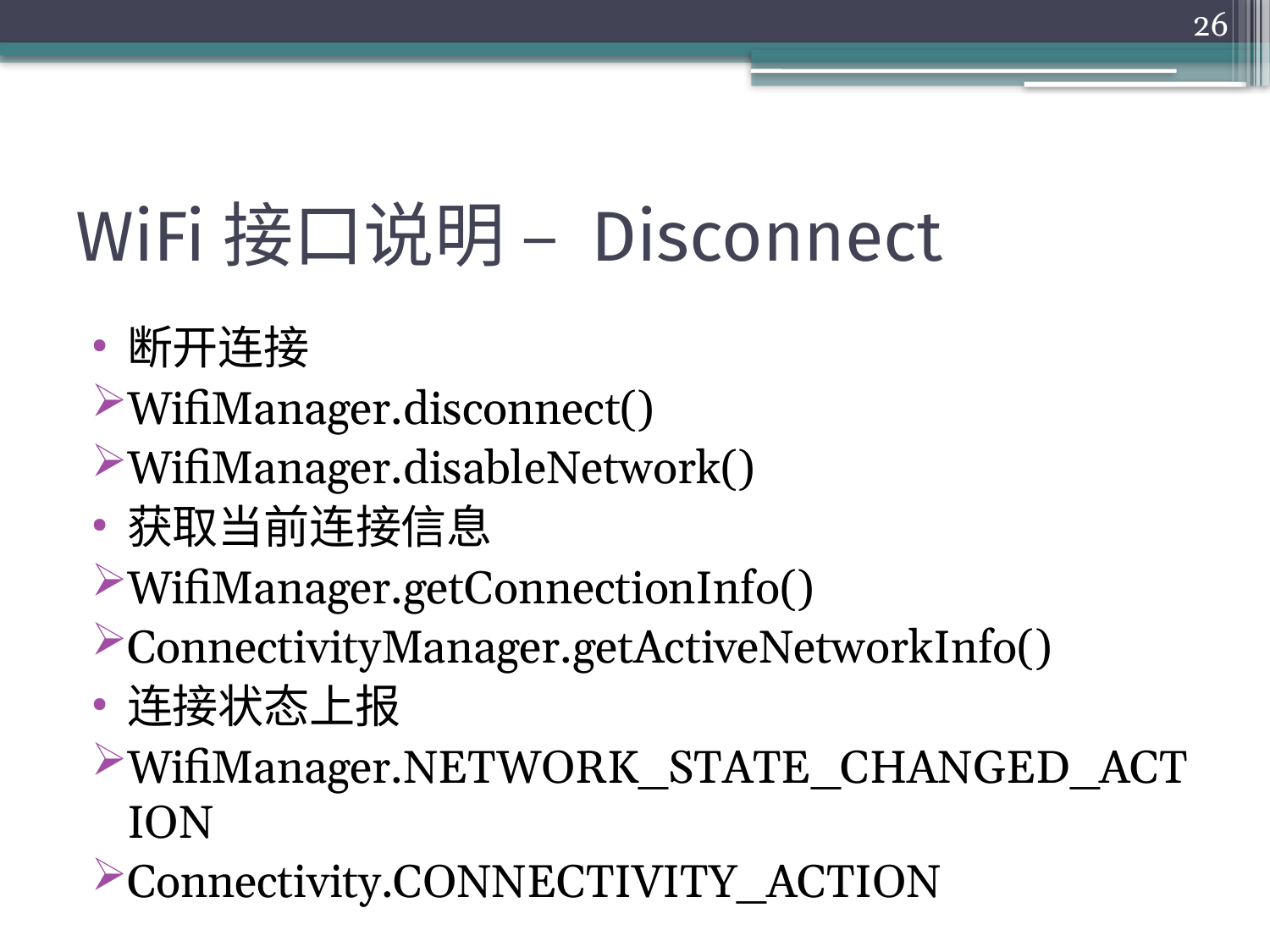

26
# WiFi接口说明 – Disconnect
断开连接
WifiManager.disconnect()
WifiManager.disableNetwork()
获取当前连接信息
WifiManager.getConnectionInfo()
ConnectivityManager.getActiveNetworkInfo()
连接状态上报
WifiManager.NETWORK_STATE_CHANGED_ACTION
Connectivity.CONNECTIVITY_ACTION